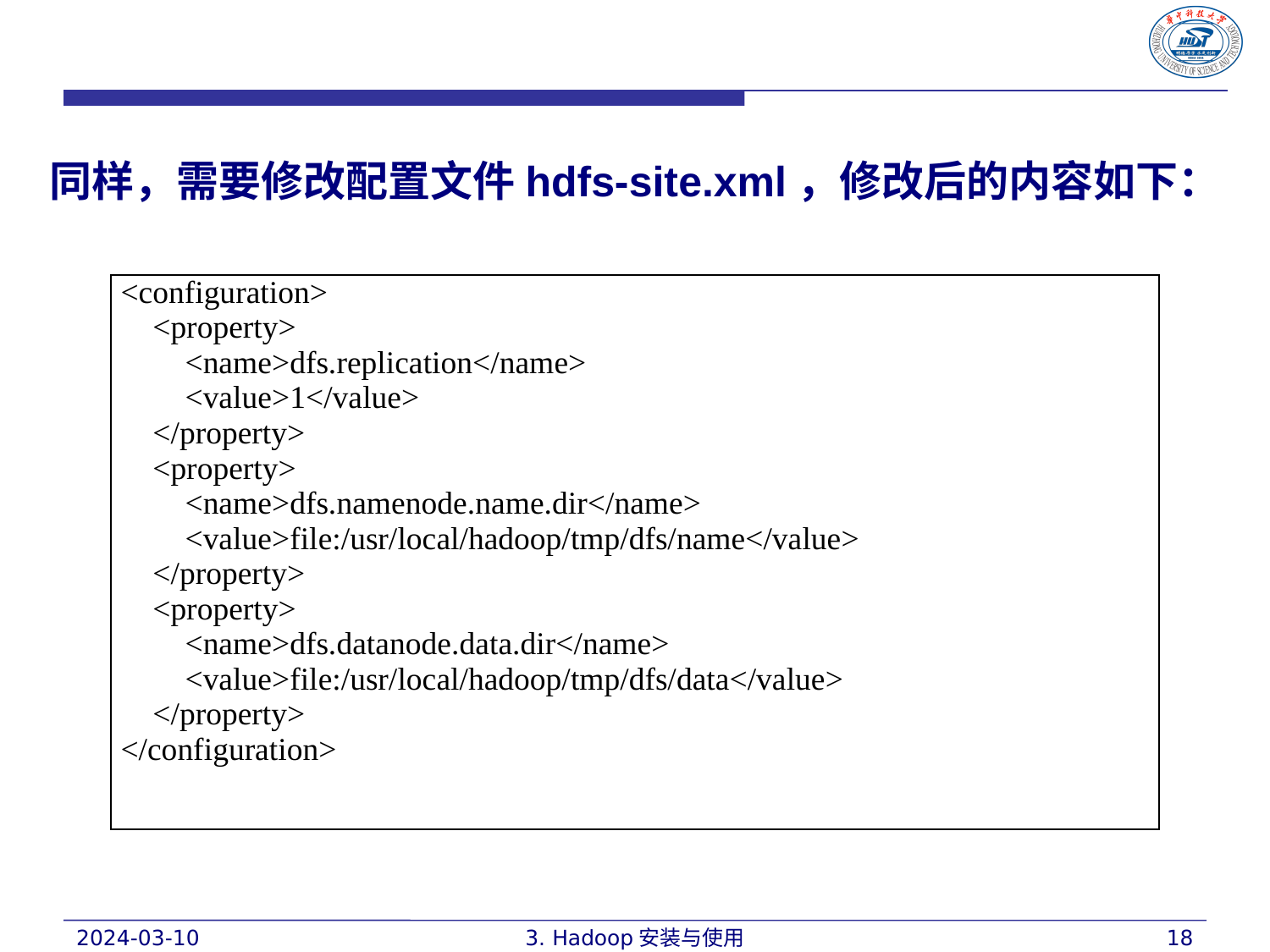

同样，需要修改配置文件hdfs-site.xml，修改后的内容如下：
| <configuration> <property> <name>dfs.replication</name> <value>1</value> </property> <property> <name>dfs.namenode.name.dir</name> <value>file:/usr/local/hadoop/tmp/dfs/name</value> </property> <property> <name>dfs.datanode.data.dir</name> <value>file:/usr/local/hadoop/tmp/dfs/data</value> </property> </configuration> |
| --- |
2024-03-10
3. Hadoop安装与使用
18